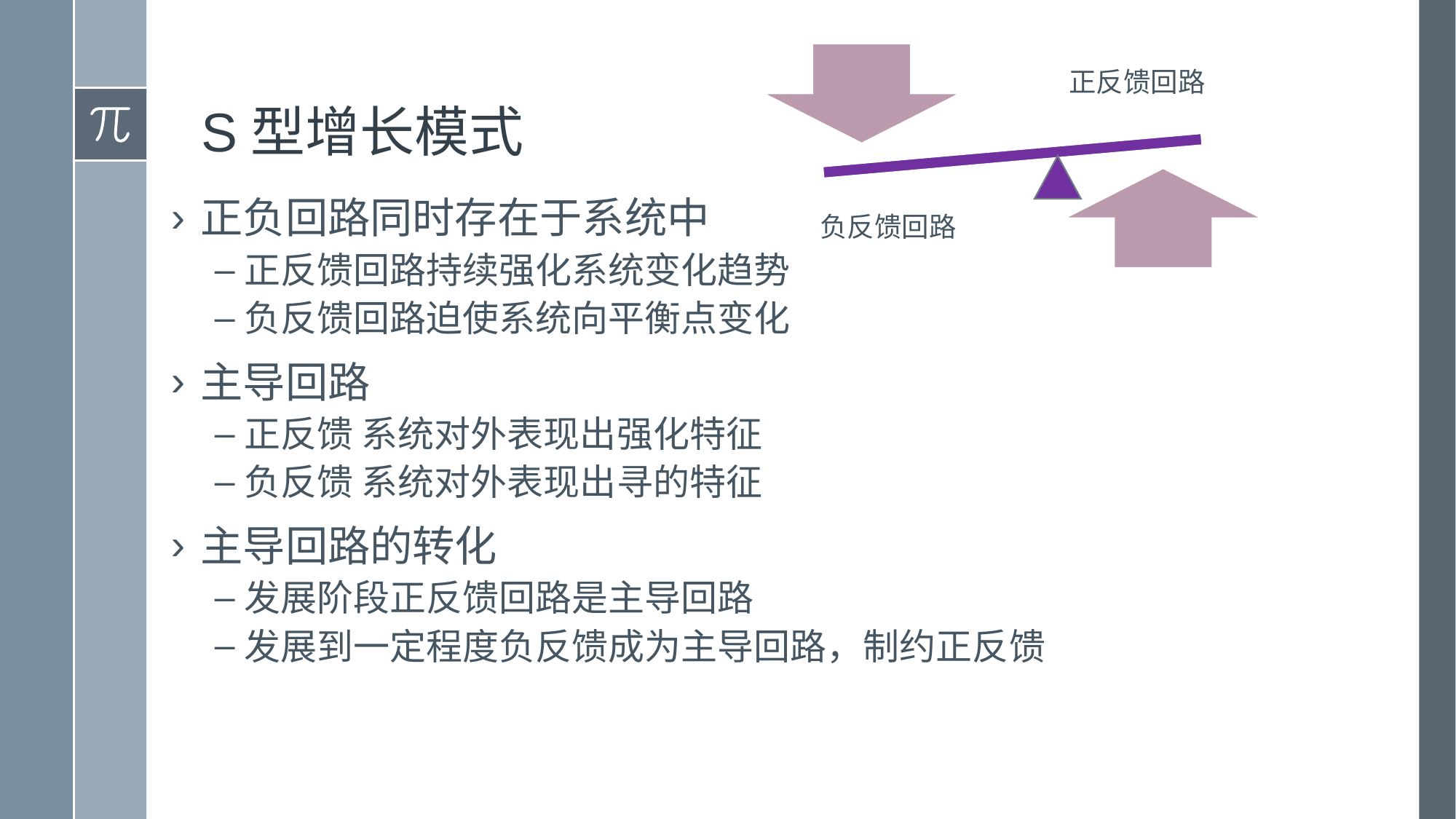

# S型增长模式
正反馈回路
负反馈回路

正负回路同时存在于系统中
正反馈回路持续强化系统变化趋势
负反馈回路迫使系统向平衡点变化
主导回路
正反馈 系统对外表现出强化特征
负反馈 系统对外表现出寻的特征
主导回路的转化
发展阶段正反馈回路是主导回路
发展到一定程度负反馈成为主导回路，制约正反馈